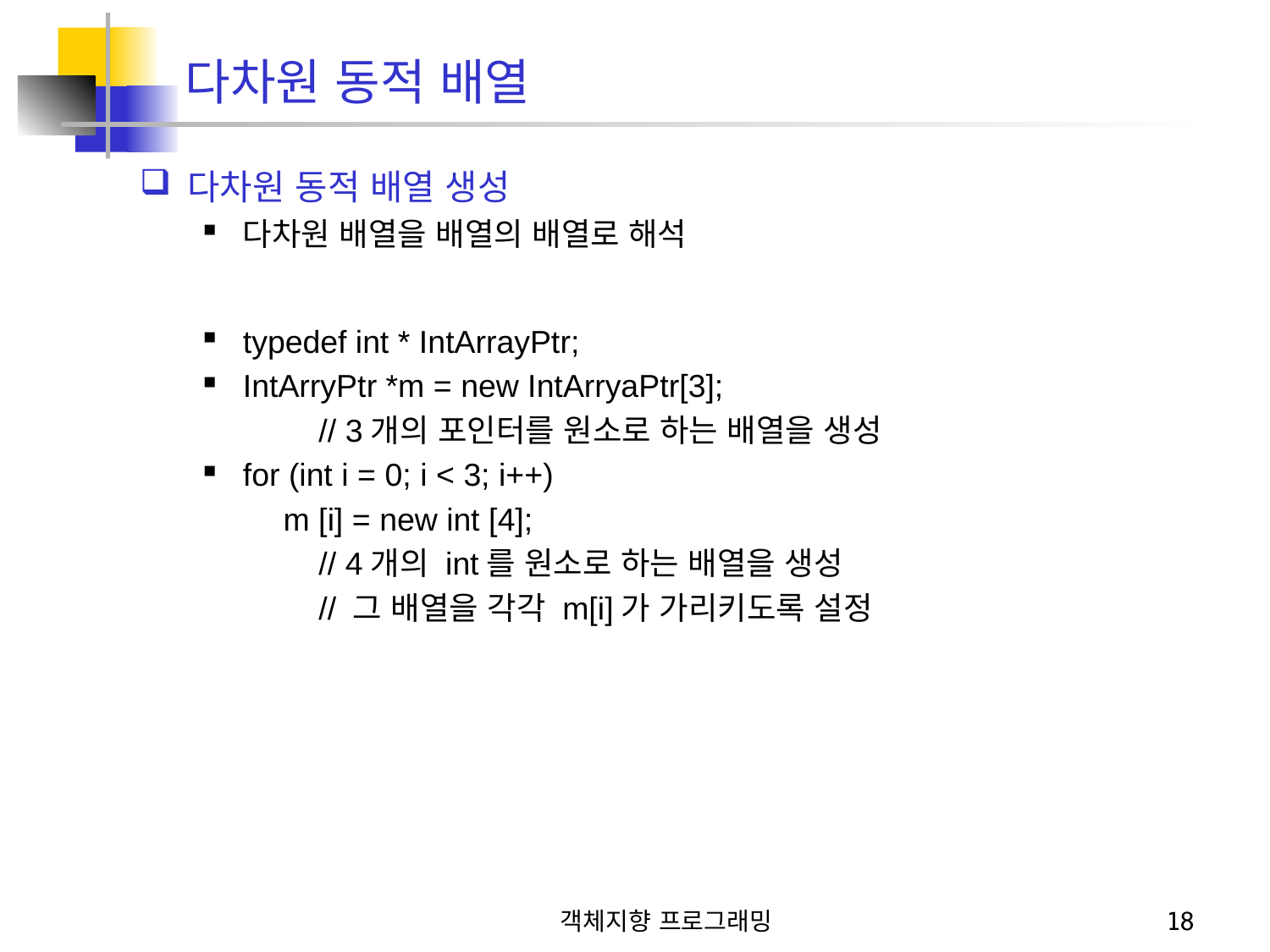

다차원 동적 배열
다차원 동적 배열 생성
다차원 배열을 배열의 배열로 해석

typedef int * IntArrayPtr;
IntArryPtr *m = new IntArryaPtr[3];
             // 3개의 포인터를 원소로 하는 배열을 생성
for (int i = 0; i < 3; i++)
         m [i] = new int [4];
             // 4개의 int를 원소로 하는 배열을 생성
             // 그 배열을 각각 m[i]가 가리키도록 설정
객체지향 프로그래밍
18